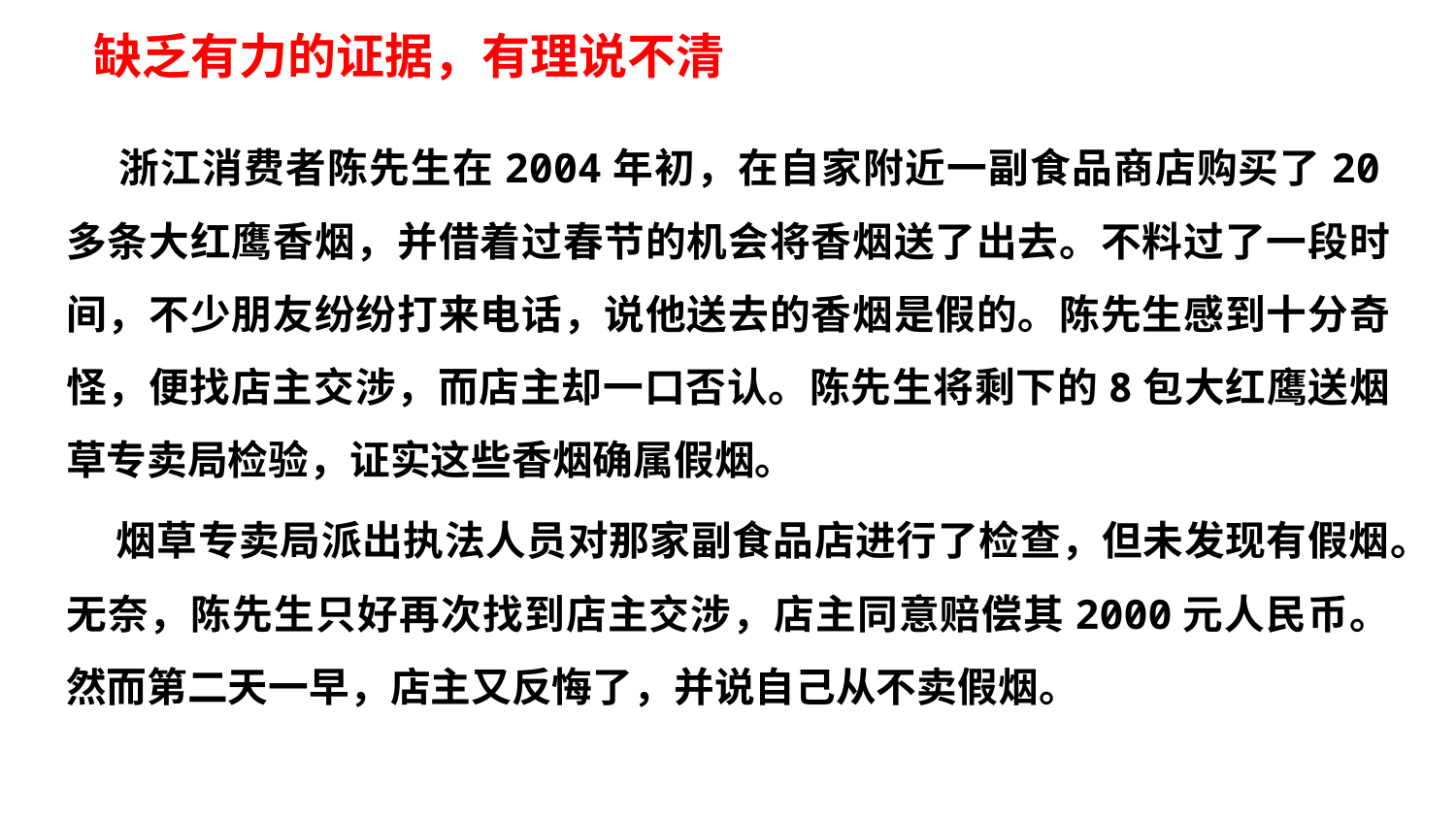

缺乏有力的证据，有理说不清
    浙江消费者陈先生在2004年初，在自家附近一副食品商店购买了20多条大红鹰香烟，并借着过春节的机会将香烟送了出去。不料过了一段时间，不少朋友纷纷打来电话，说他送去的香烟是假的。陈先生感到十分奇怪，便找店主交涉，而店主却一口否认。陈先生将剩下的8包大红鹰送烟草专卖局检验，证实这些香烟确属假烟。
    烟草专卖局派出执法人员对那家副食品店进行了检查，但未发现有假烟。无奈，陈先生只好再次找到店主交涉，店主同意赔偿其2000元人民币。然而第二天一早，店主又反悔了，并说自己从不卖假烟。